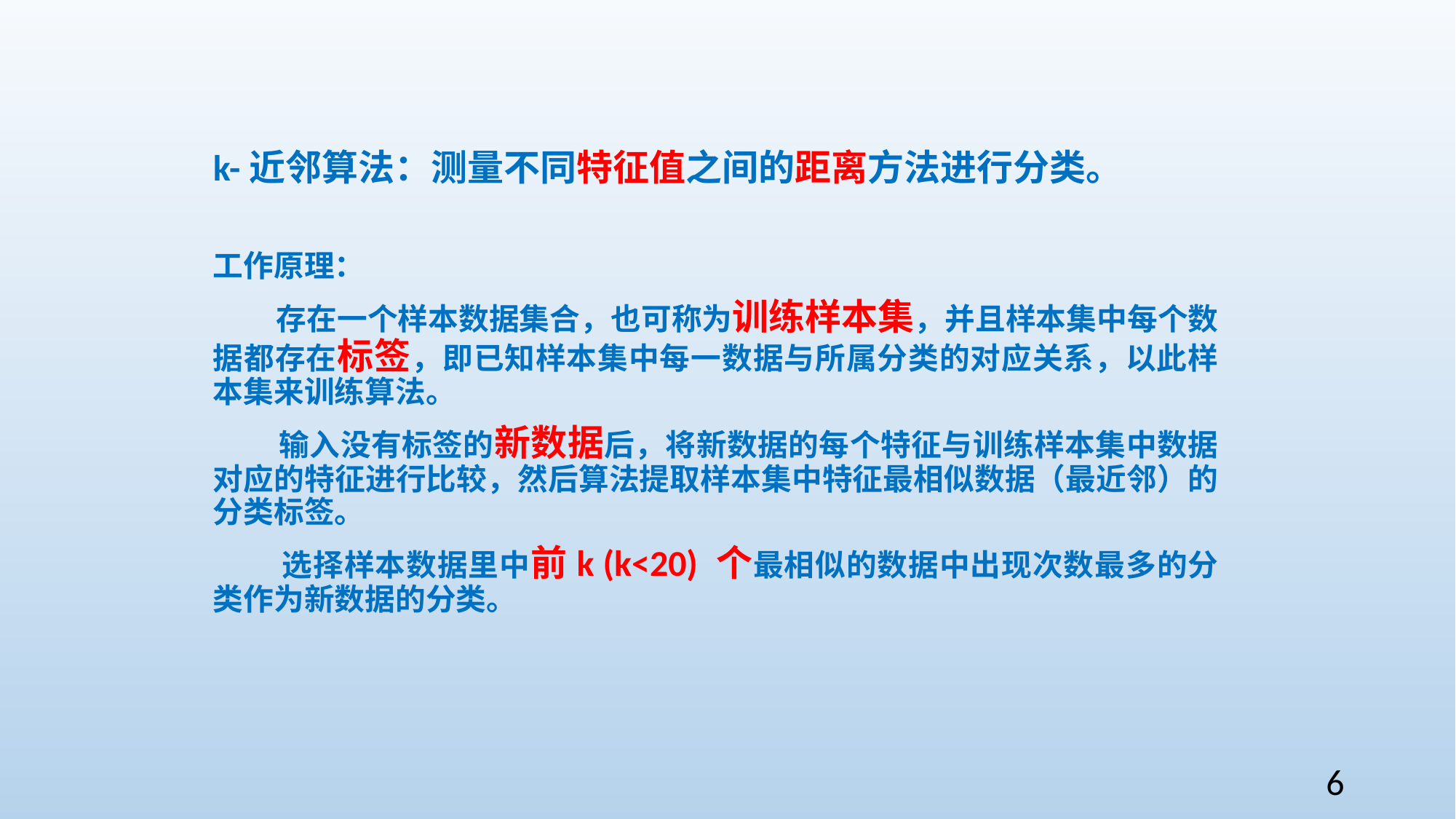

k-近邻算法：测量不同特征值之间的距离方法进行分类。
工作原理：
        存在一个样本数据集合，也可称为训练样本集，并且样本集中每个数据都存在标签，即已知样本集中每一数据与所属分类的对应关系，以此样本集来训练算法。
        输入没有标签的新数据后，将新数据的每个特征与训练样本集中数据对应的特征进行比较，然后算法提取样本集中特征最相似数据（最近邻）的分类标签。
        选择样本数据里中前k (k<20) 个最相似的数据中出现次数最多的分类作为新数据的分类。
6